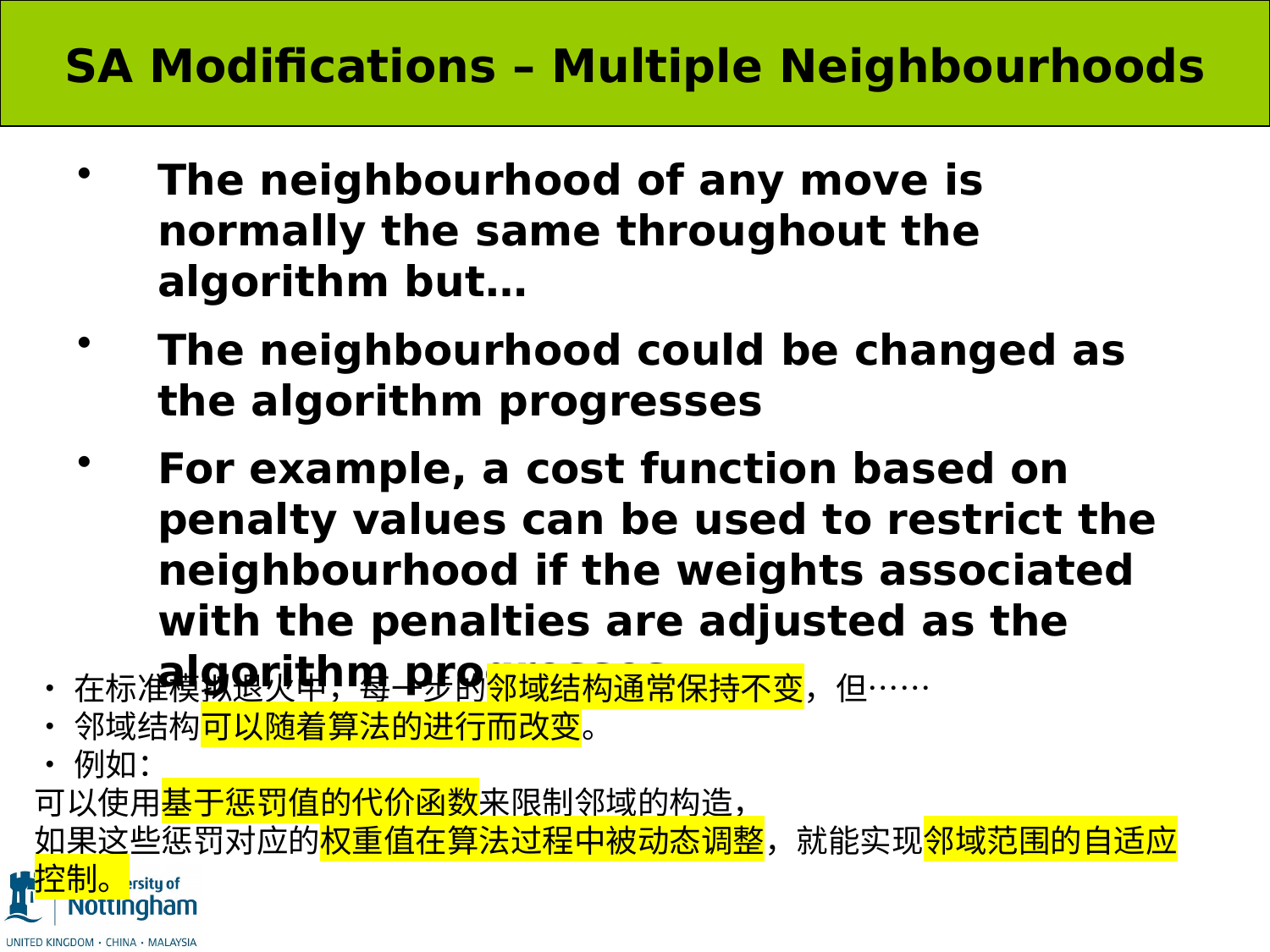

# SA Modifications – Multiple Neighbourhoods
The neighbourhood of any move is normally the same throughout the algorithm but…
The neighbourhood could be changed as the algorithm progresses
For example, a cost function based on penalty values can be used to restrict the neighbourhood if the weights associated with the penalties are adjusted as the algorithm progresses

•在标准模拟退火中，每一步的邻域结构通常保持不变，但……
•邻域结构可以随着算法的进行而改变。
•例如：
可以使用基于惩罚值的代价函数来限制邻域的构造，
如果这些惩罚对应的权重值在算法过程中被动态调整，就能实现邻域范围的自适应控制。